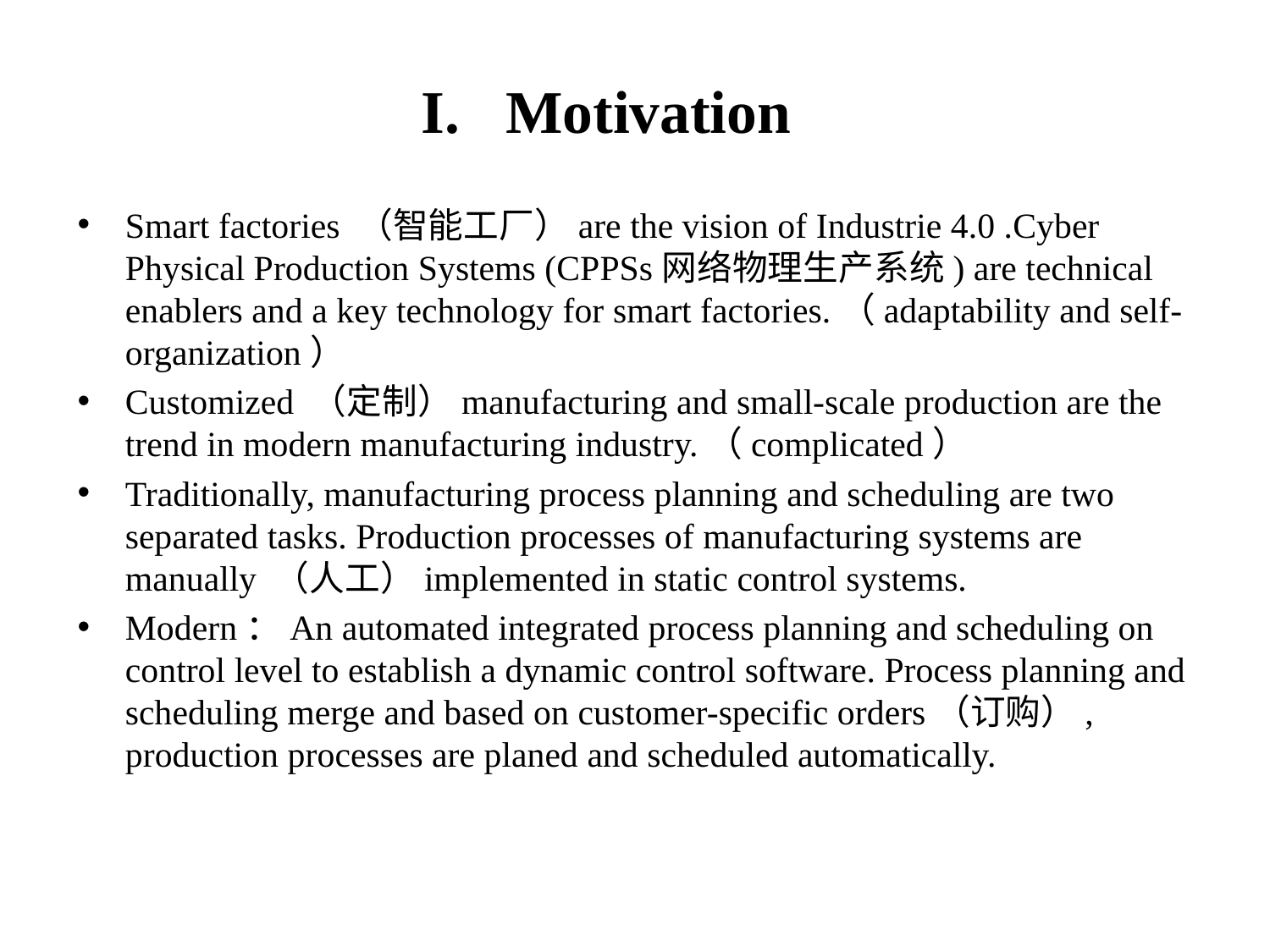

# I.   Motivation
Smart factories （智能工厂）are the vision of Industrie 4.0 .Cyber Physical Production Systems (CPPSs网络物理生产系统) are technical enablers and a key technology for smart factories.（adaptability and self-organization）
Customized （定制）manufacturing and small-scale production are the trend in modern manufacturing industry.（complicated）
Traditionally, manufacturing process planning and scheduling are two separated tasks. Production processes of manufacturing systems are manually （人工）implemented in static control systems.
Modern：An automated integrated process planning and scheduling on control level to establish a dynamic control software. Process planning and scheduling merge and based on customer-specific orders（订购）, production processes are planed and scheduled automatically.